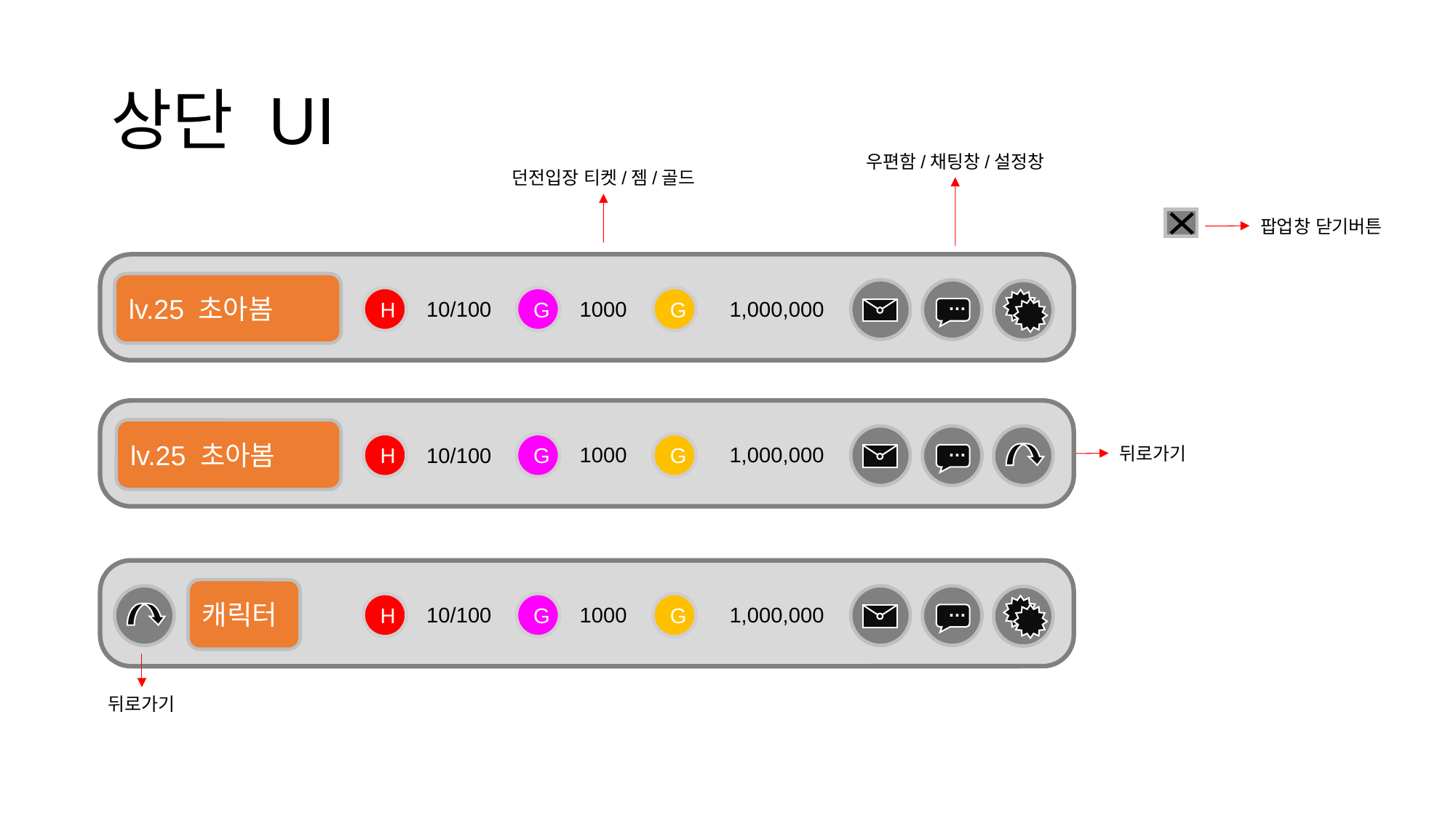

# 상단 UI
우편함/채팅창/설정창
던전입장 티켓/젬/골드

팝업창 닫기버튼

lv.25 초아봄
c
…
m

s

H
10/100
G
1000
G
1,000,000

lv.25 초아봄
c
…
m

H
10/100
G
1000
G
1,000,000
뒤로가기

캐릭터
c
…
m

s

H
10/100
G
1000
G
1,000,000
뒤로가기